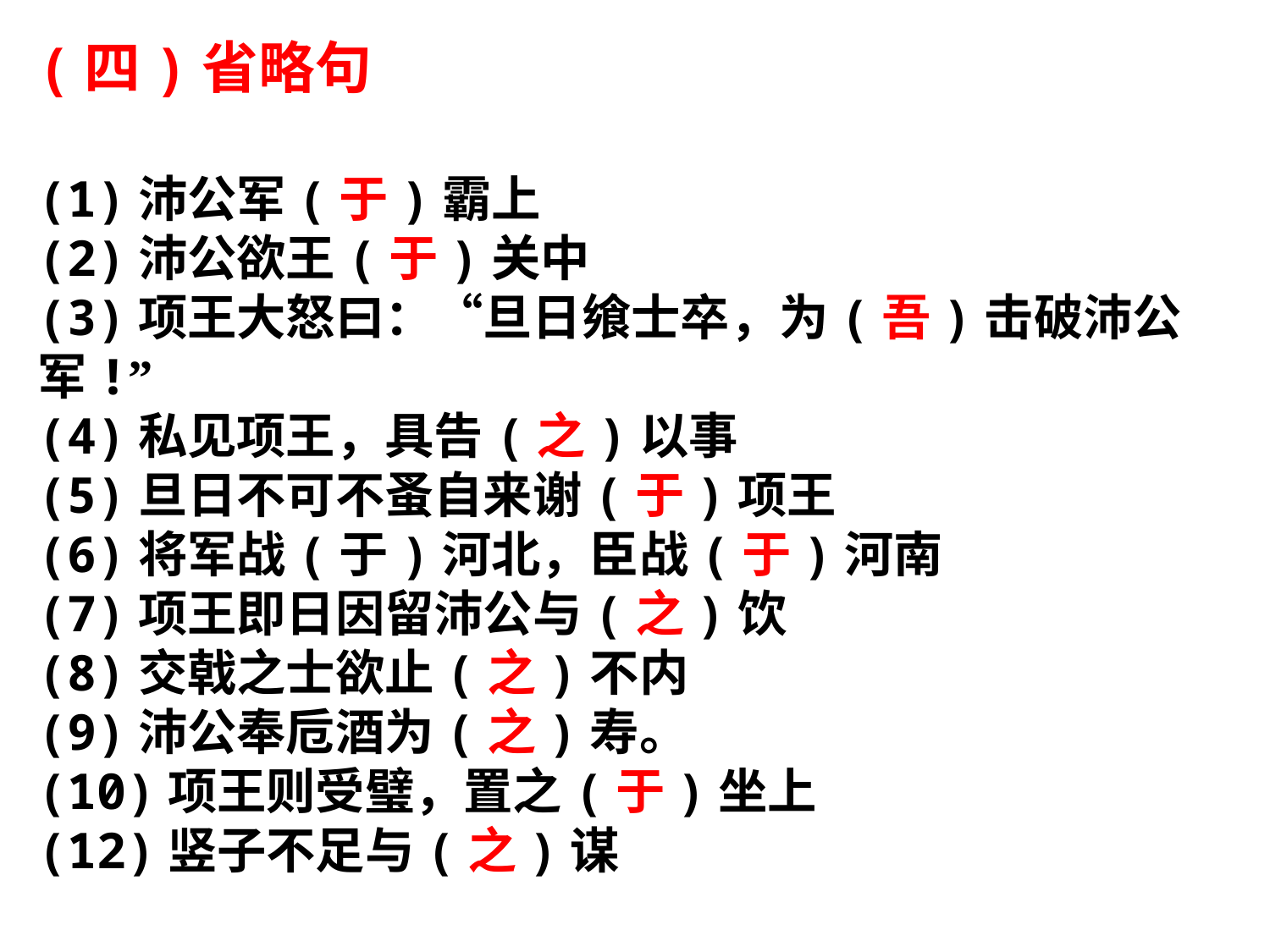

(四)省略句

(1)沛公军(于)霸上
(2)沛公欲王(于)关中
(3)项王大怒曰：“旦日飨士卒，为(吾)击破沛公军!”
(4)私见项王，具告(之)以事
(5)旦日不可不蚤自来谢(于)项王
(6)将军战(于)河北，臣战(于)河南
(7)项王即日因留沛公与(之)饮
(8)交戟之士欲止(之)不内
(9)沛公奉卮酒为(之)寿。
(10)项王则受璧，置之(于)坐上
(12)竖子不足与(之)谋